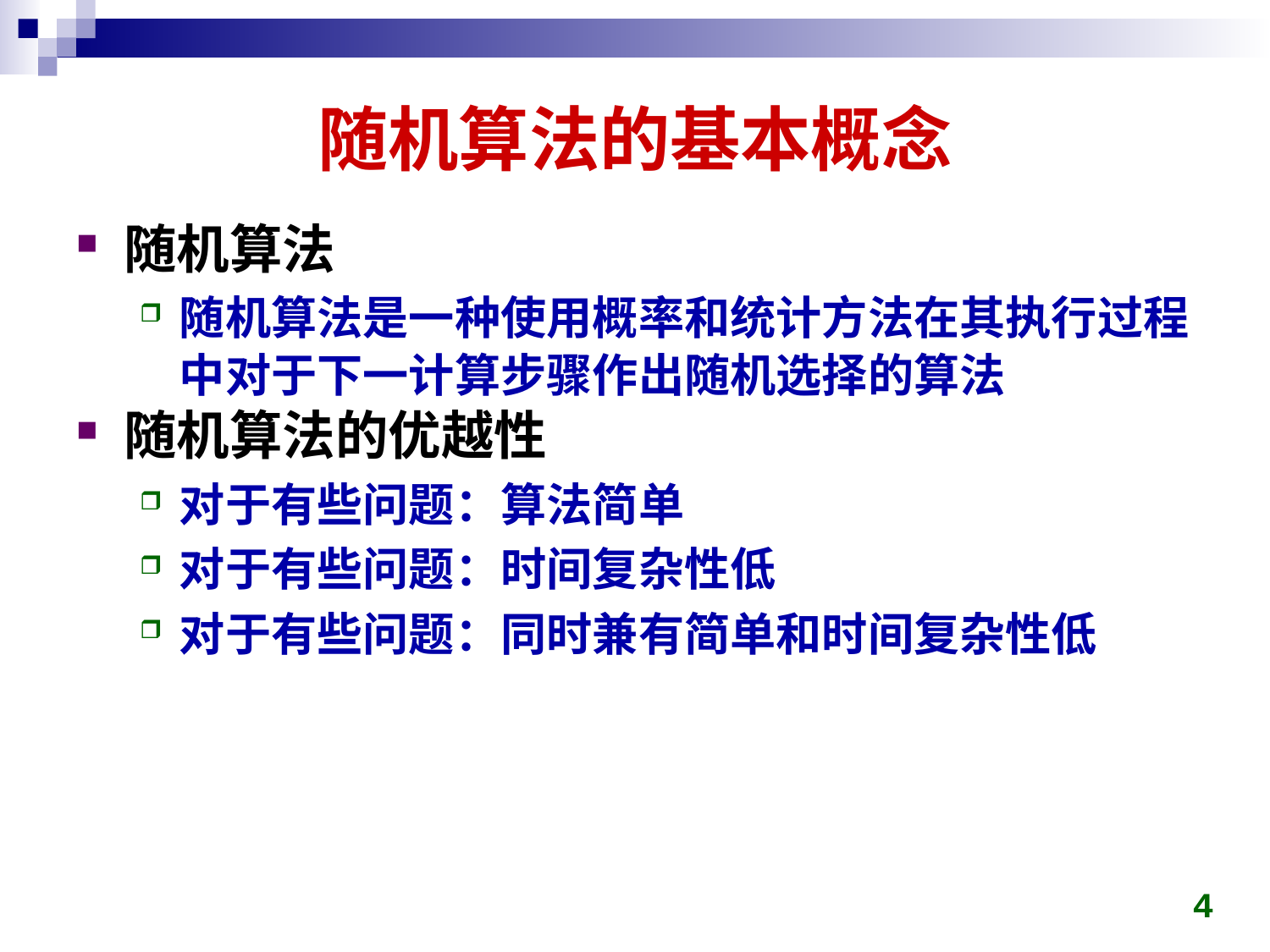

# 随机算法的基本概念
随机算法
随机算法是一种使用概率和统计方法在其执行过程中对于下一计算步骤作出随机选择的算法
随机算法的优越性
对于有些问题：算法简单
对于有些问题：时间复杂性低
对于有些问题：同时兼有简单和时间复杂性低
4